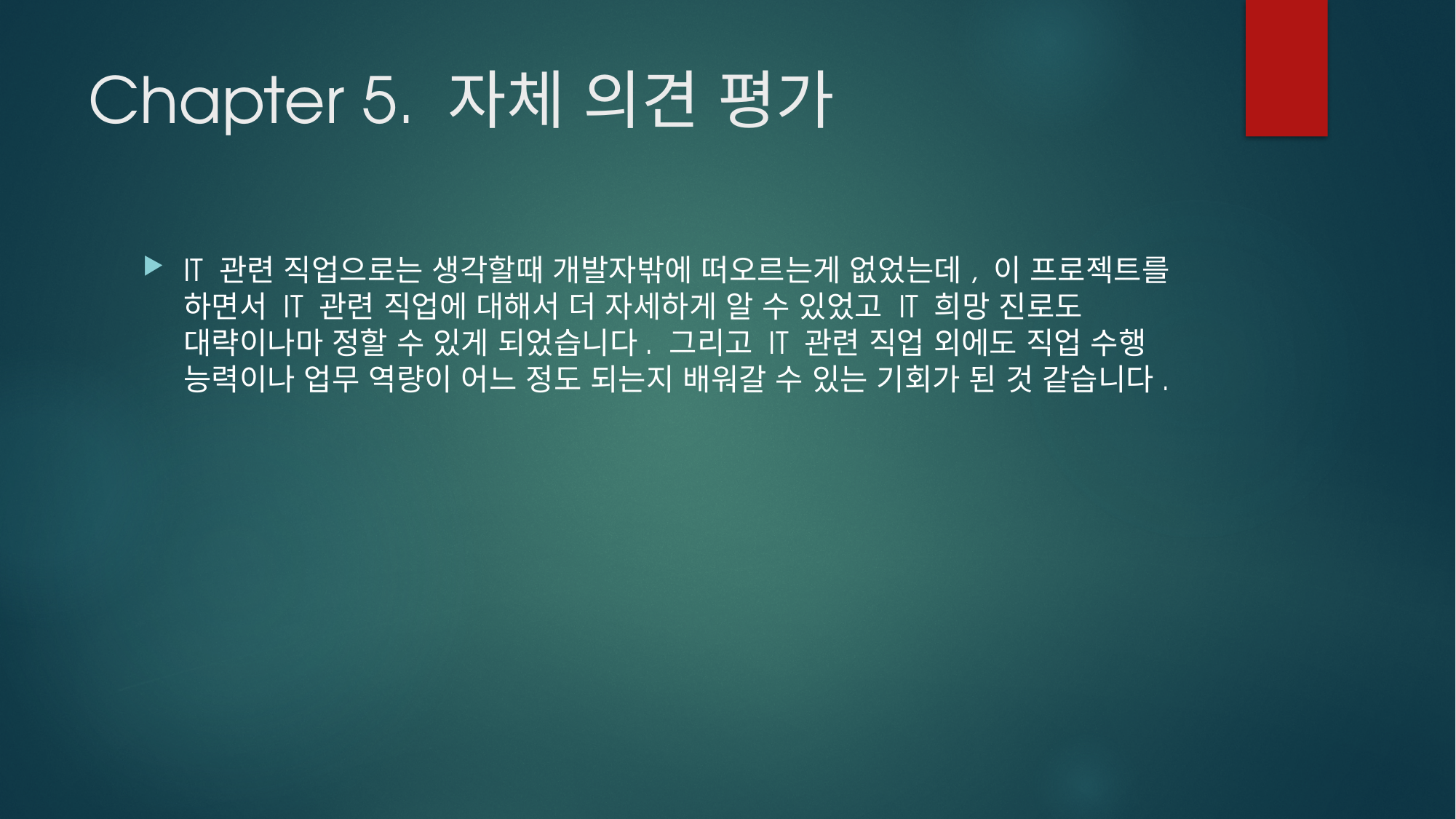

# Chapter 5. 자체 의견 평가
IT 관련 직업으로는 생각할때 개발자밖에 떠오르는게 없었는데, 이 프로젝트를 하면서 IT 관련 직업에 대해서 더 자세하게 알 수 있었고 IT 희망 진로도 대략이나마 정할 수 있게 되었습니다. 그리고 IT 관련 직업 외에도 직업 수행 능력이나 업무 역량이 어느 정도 되는지 배워갈 수 있는 기회가 된 것 같습니다.